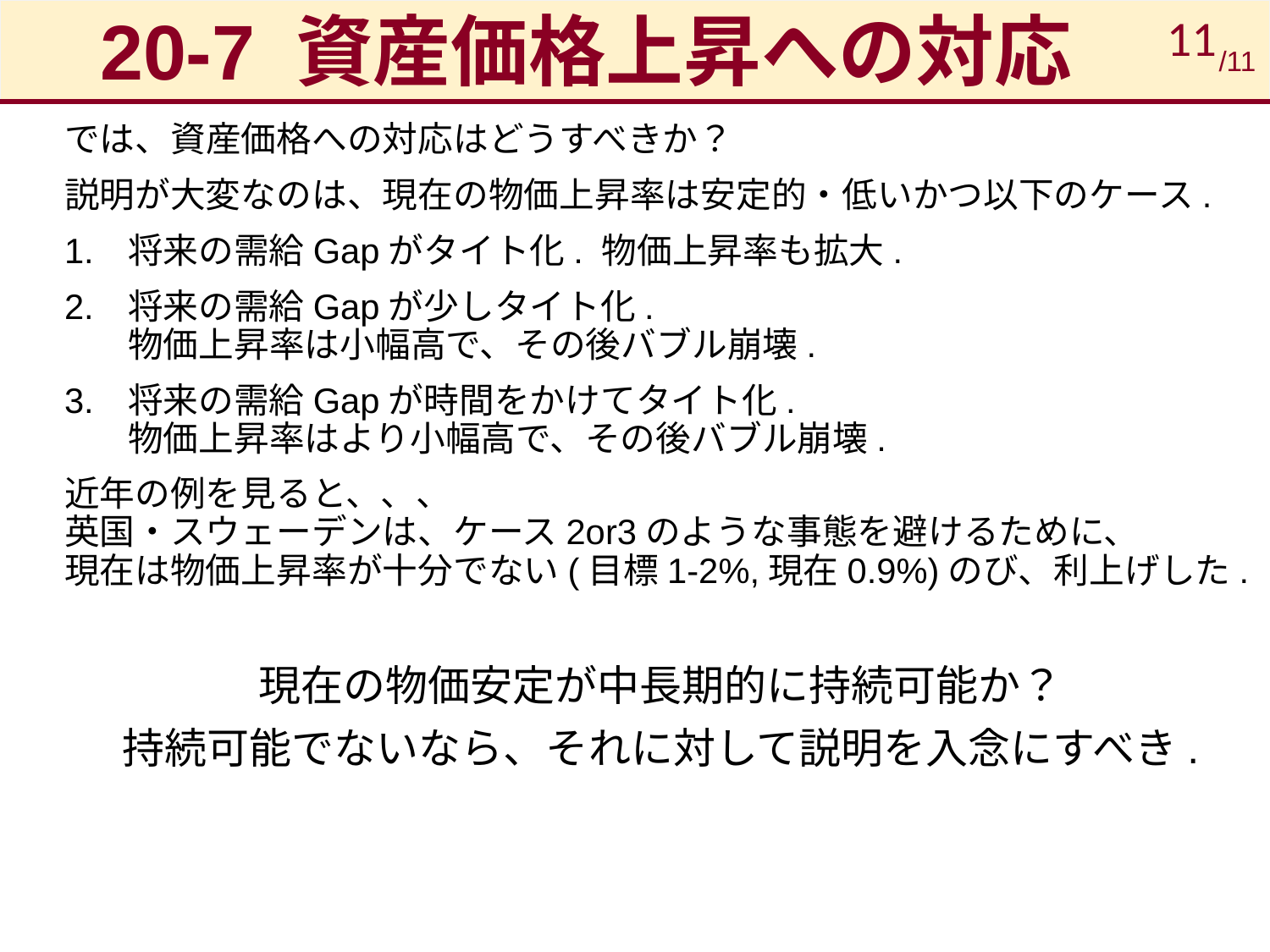

# 20-7 資産価格上昇への対応
11
/11
では、資産価格への対応はどうすべきか？
説明が大変なのは、現在の物価上昇率は安定的・低いかつ以下のケース.
将来の需給Gapがタイト化. 物価上昇率も拡大.
将来の需給Gapが少しタイト化.
物価上昇率は小幅高で、その後バブル崩壊.
将来の需給Gapが時間をかけてタイト化.
物価上昇率はより小幅高で、その後バブル崩壊.
近年の例を見ると、、、
英国・スウェーデンは、ケース2or3のような事態を避けるために、
現在は物価上昇率が十分でない(目標1-2%,現在0.9%)のび、利上げした.

現在の物価安定が中長期的に持続可能か？
持続可能でないなら、それに対して説明を入念にすべき.